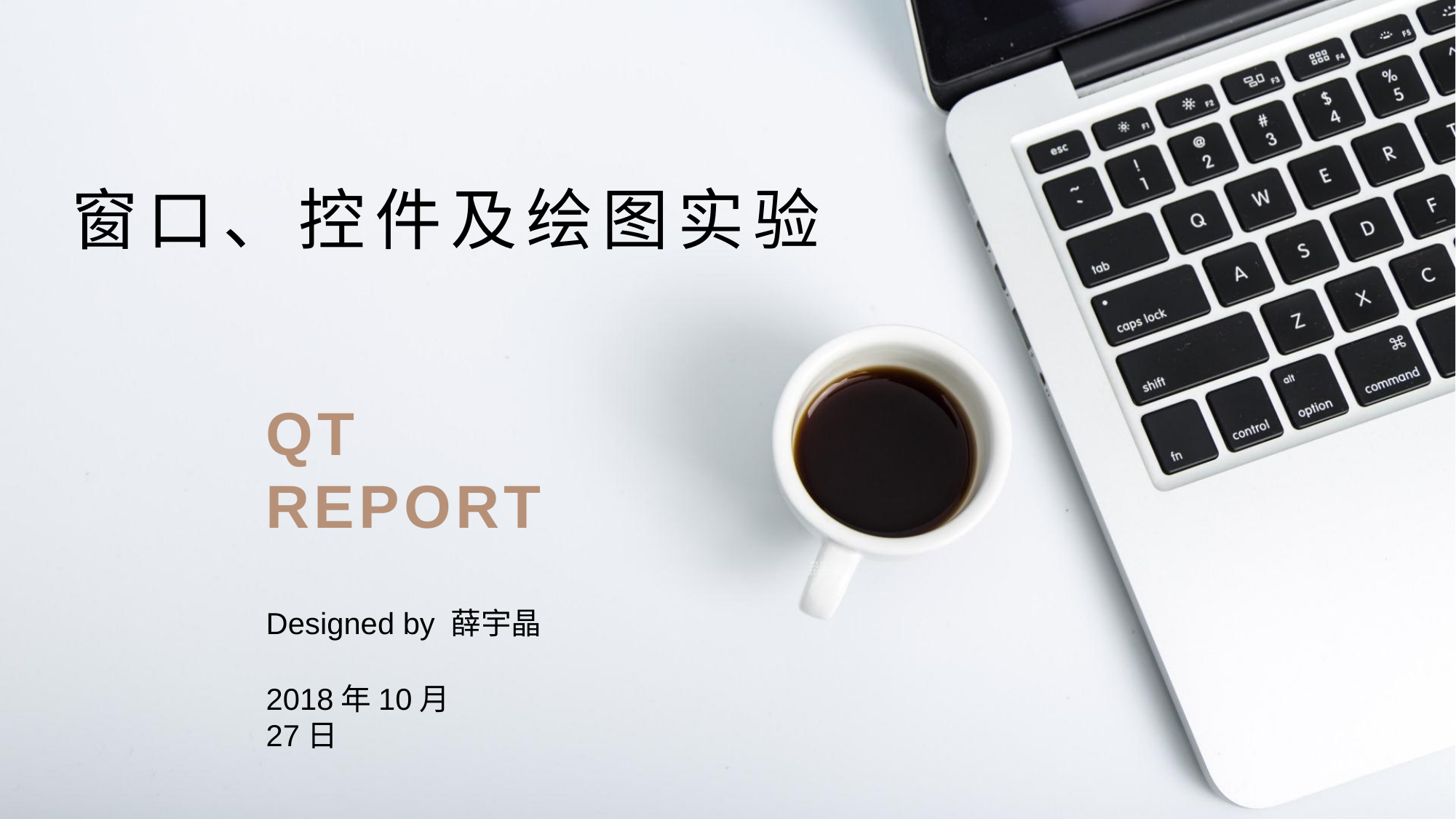

窗口、控件及绘图实验
QT REPORT
Designed by 薛宇晶
2018年10月27日